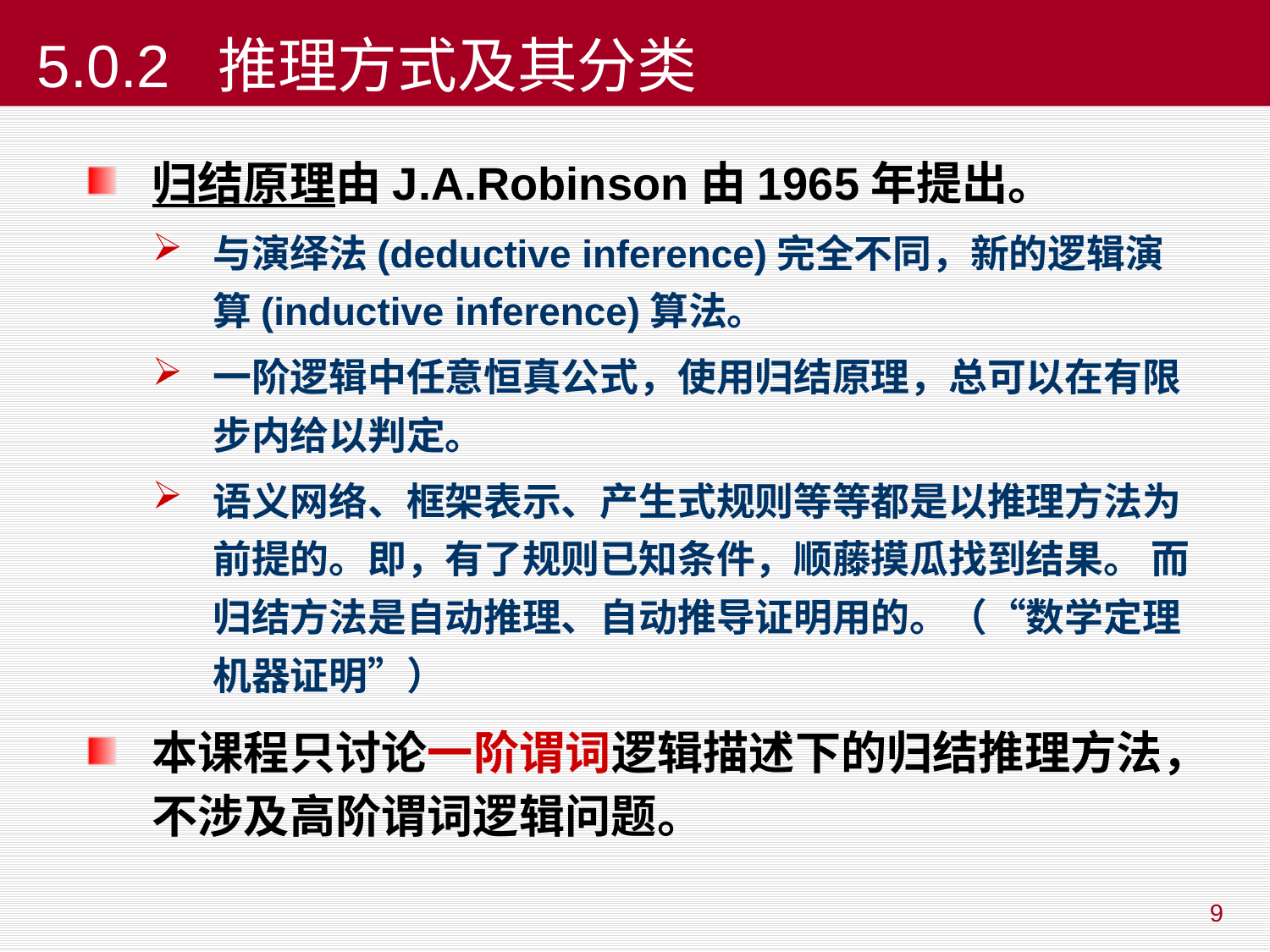

# 5.0.2  推理方式及其分类
归结原理由J.A.Robinson由1965年提出。
与演绎法(deductive inference)完全不同，新的逻辑演算(inductive inference)算法。
一阶逻辑中任意恒真公式，使用归结原理，总可以在有限步内给以判定。
语义网络、框架表示、产生式规则等等都是以推理方法为前提的。即，有了规则已知条件，顺藤摸瓜找到结果。 而归结方法是自动推理、自动推导证明用的。（“数学定理机器证明”）
本课程只讨论一阶谓词逻辑描述下的归结推理方法，不涉及高阶谓词逻辑问题。
9